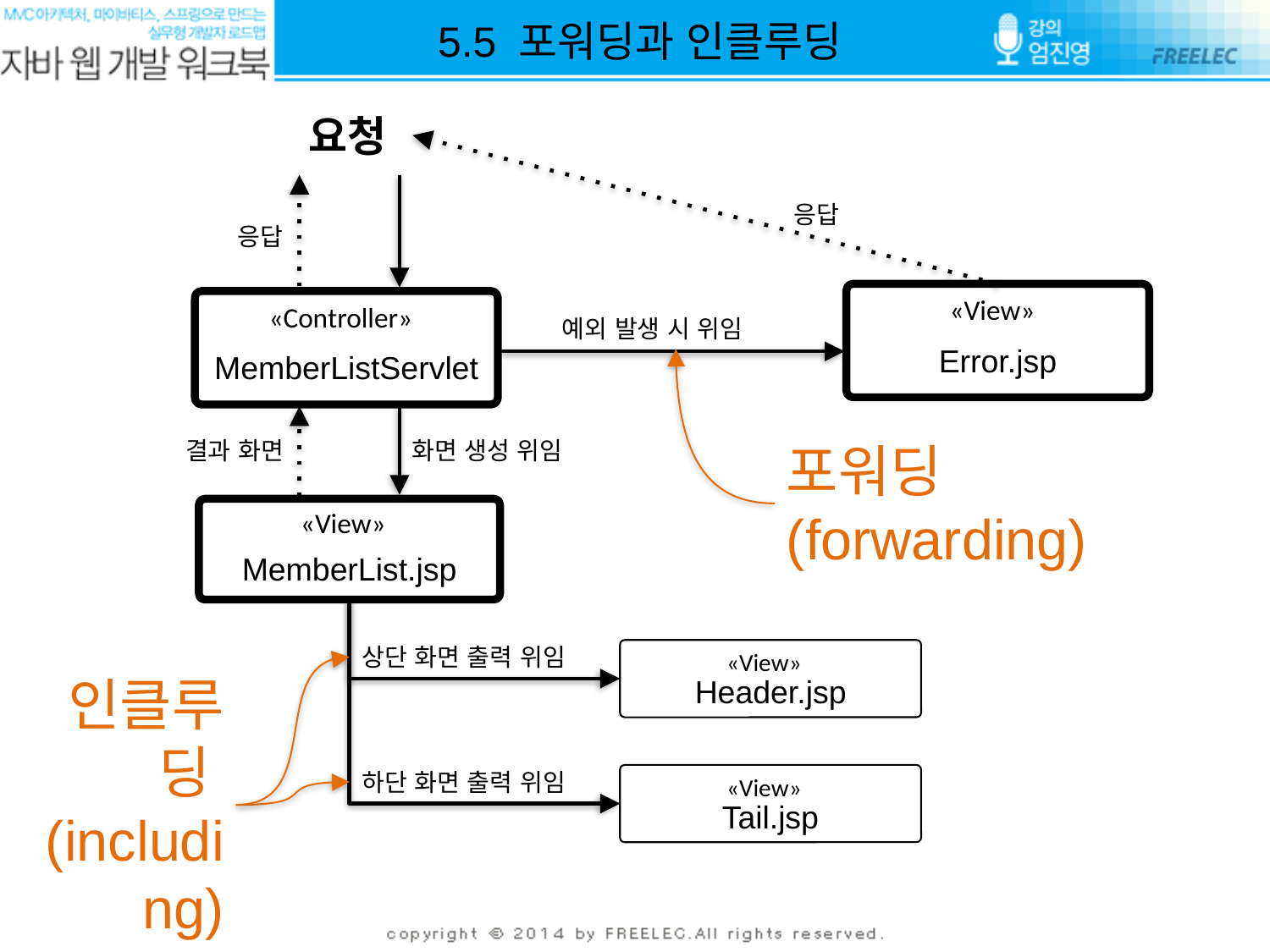

5.5 포워딩과 인클루딩
요청
응답
응답

Error.jsp

«View»

MemberListServlet

«Controller»
예외 발생 시 위임
결과 화면
화면 생성 위임
포워딩(forwarding)

MemberList.jsp

«View»
상단 화면 출력 위임

Header.jsp

«View»
인클루딩(including)
하단 화면 출력 위임

Tail.jsp

«View»